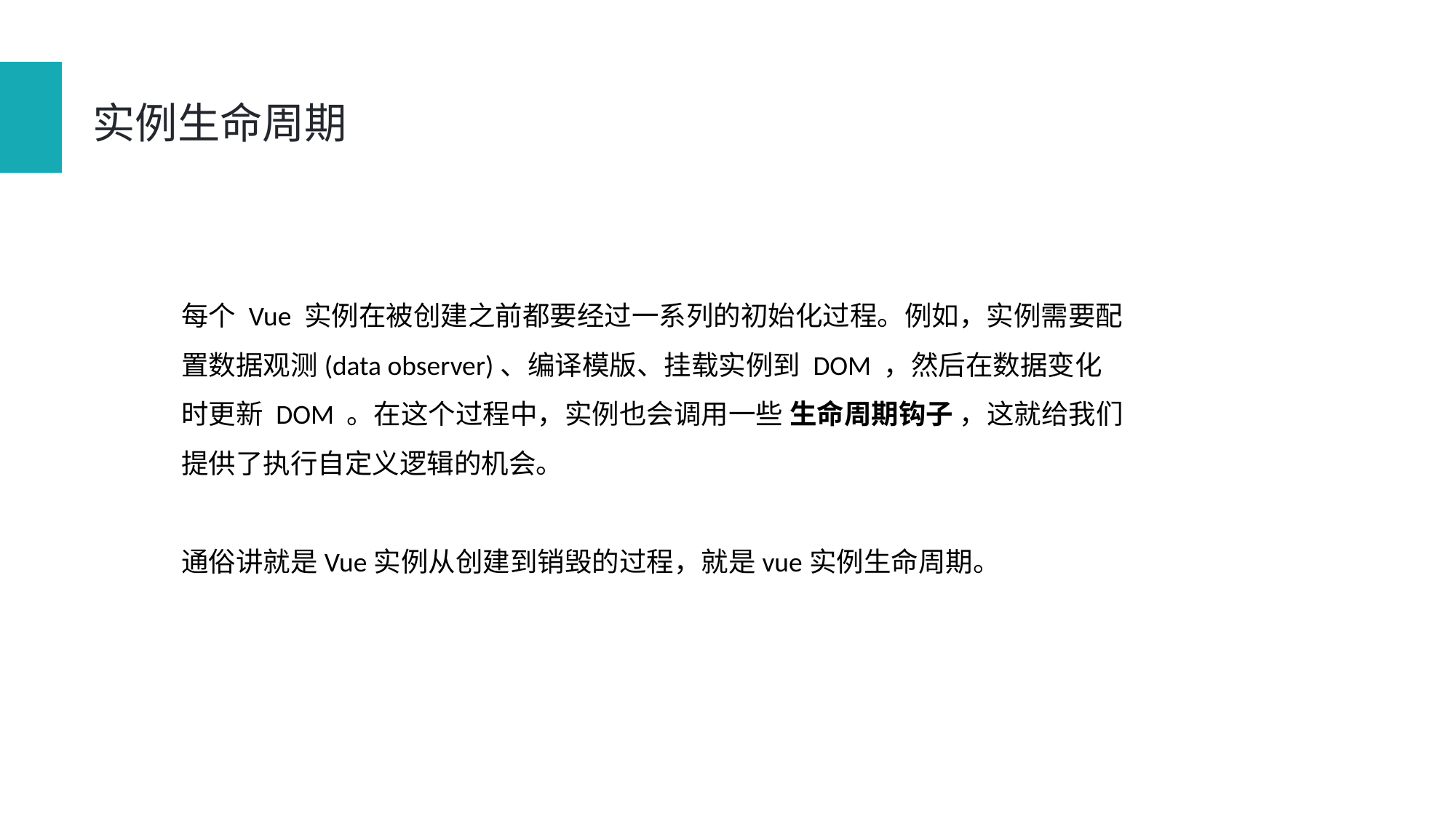

实例生命周期
每个 Vue 实例在被创建之前都要经过一系列的初始化过程。例如，实例需要配置数据观测(data observer)、编译模版、挂载实例到 DOM ，然后在数据变化时更新 DOM 。在这个过程中，实例也会调用一些 生命周期钩子 ，这就给我们提供了执行自定义逻辑的机会。

通俗讲就是Vue实例从创建到销毁的过程，就是vue实例生命周期。